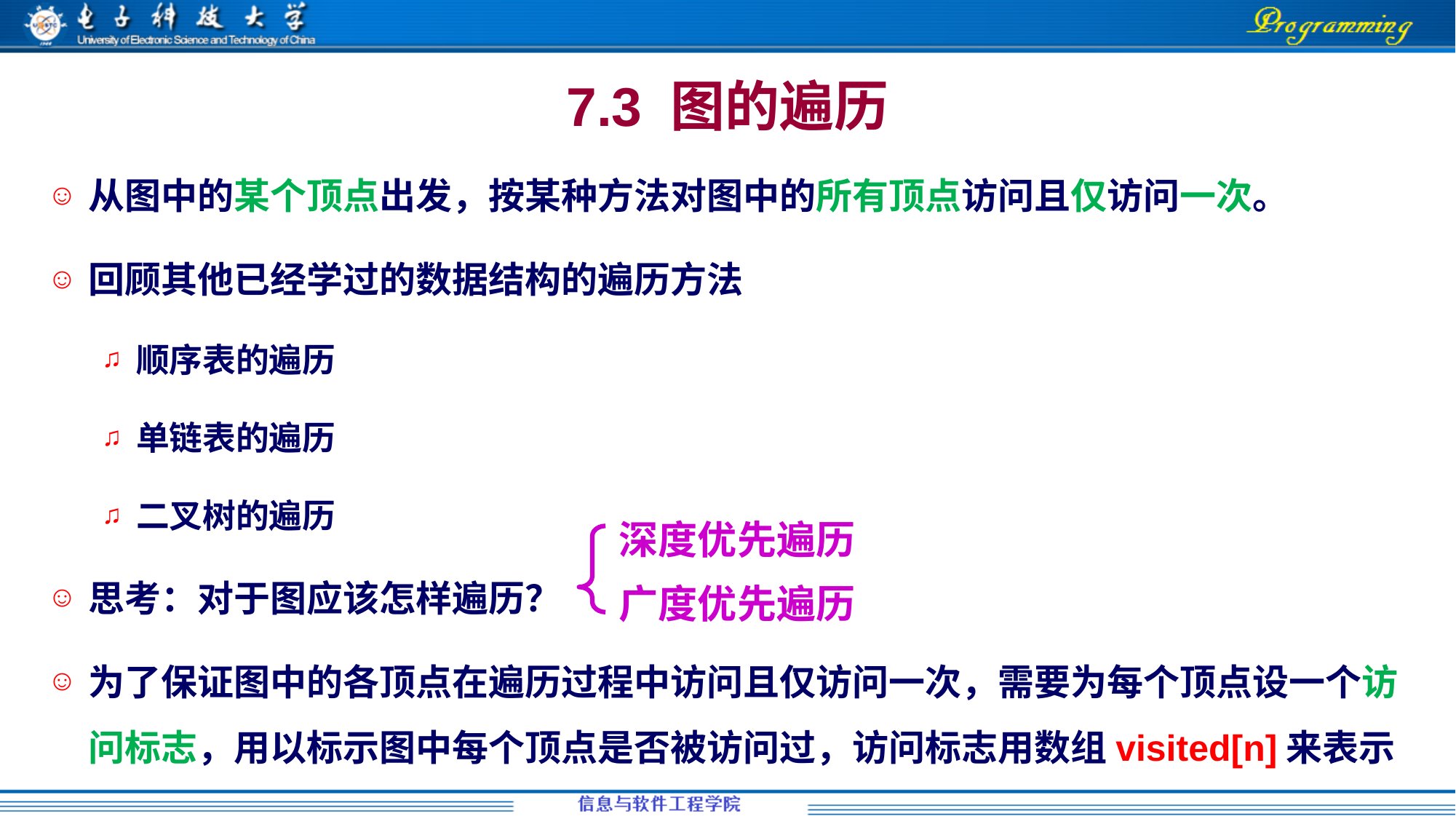

# 7.3 图的遍历
从图中的某个顶点出发，按某种方法对图中的所有顶点访问且仅访问一次。
回顾其他已经学过的数据结构的遍历方法
顺序表的遍历
单链表的遍历
二叉树的遍历
思考：对于图应该怎样遍历？
为了保证图中的各顶点在遍历过程中访问且仅访问一次，需要为每个顶点设一个访问标志，用以标示图中每个顶点是否被访问过，访问标志用数组visited[n]来表示
深度优先遍历

广度优先遍历